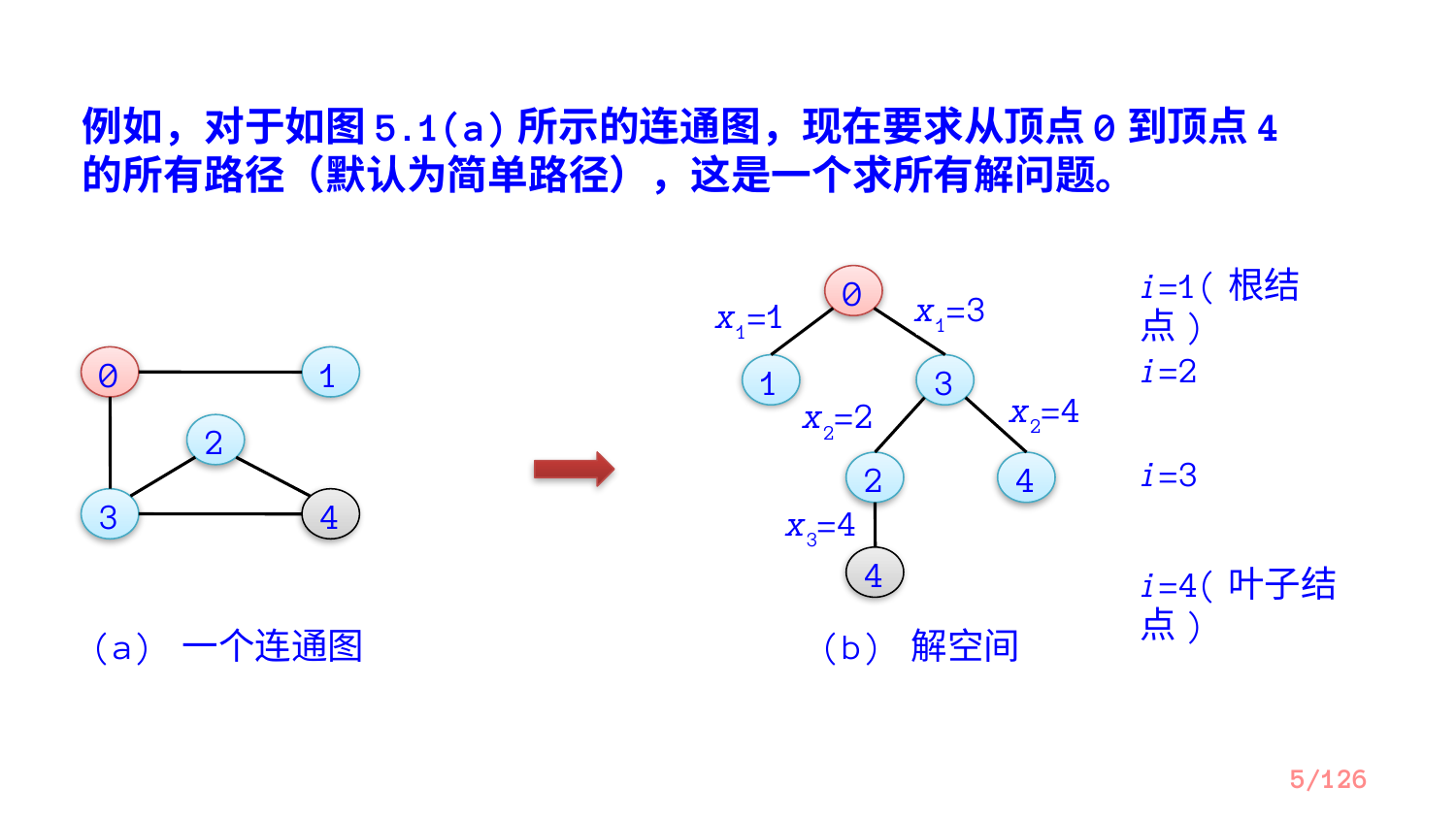

例如，对于如图5.1(a)所示的连通图，现在要求从顶点0到顶点4的所有路径（默认为简单路径），这是一个求所有解问题。
i=1(根结点)
0
x1=3
x1=1

i=2
1
3
x2=4

x2=2
2
4
i=3

x3=4
4
i=4(叶子结点)
(b) 解空间
0
1

2

3
4

(a) 一个连通图

5/126